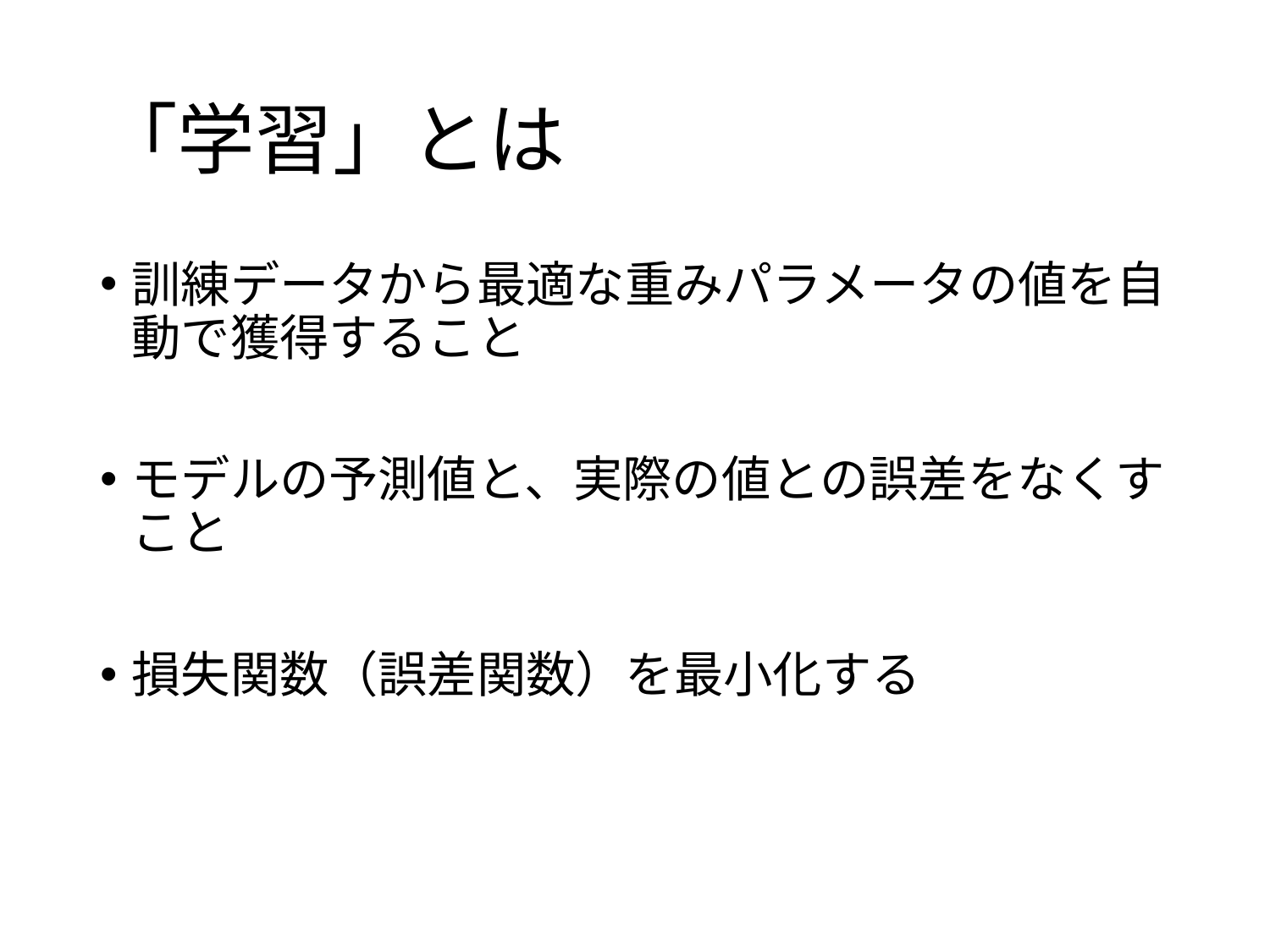

# 「学習」とは
訓練データから最適な重みパラメータの値を自動で獲得すること

モデルの予測値と、実際の値との誤差をなくすこと

損失関数（誤差関数）を最小化する